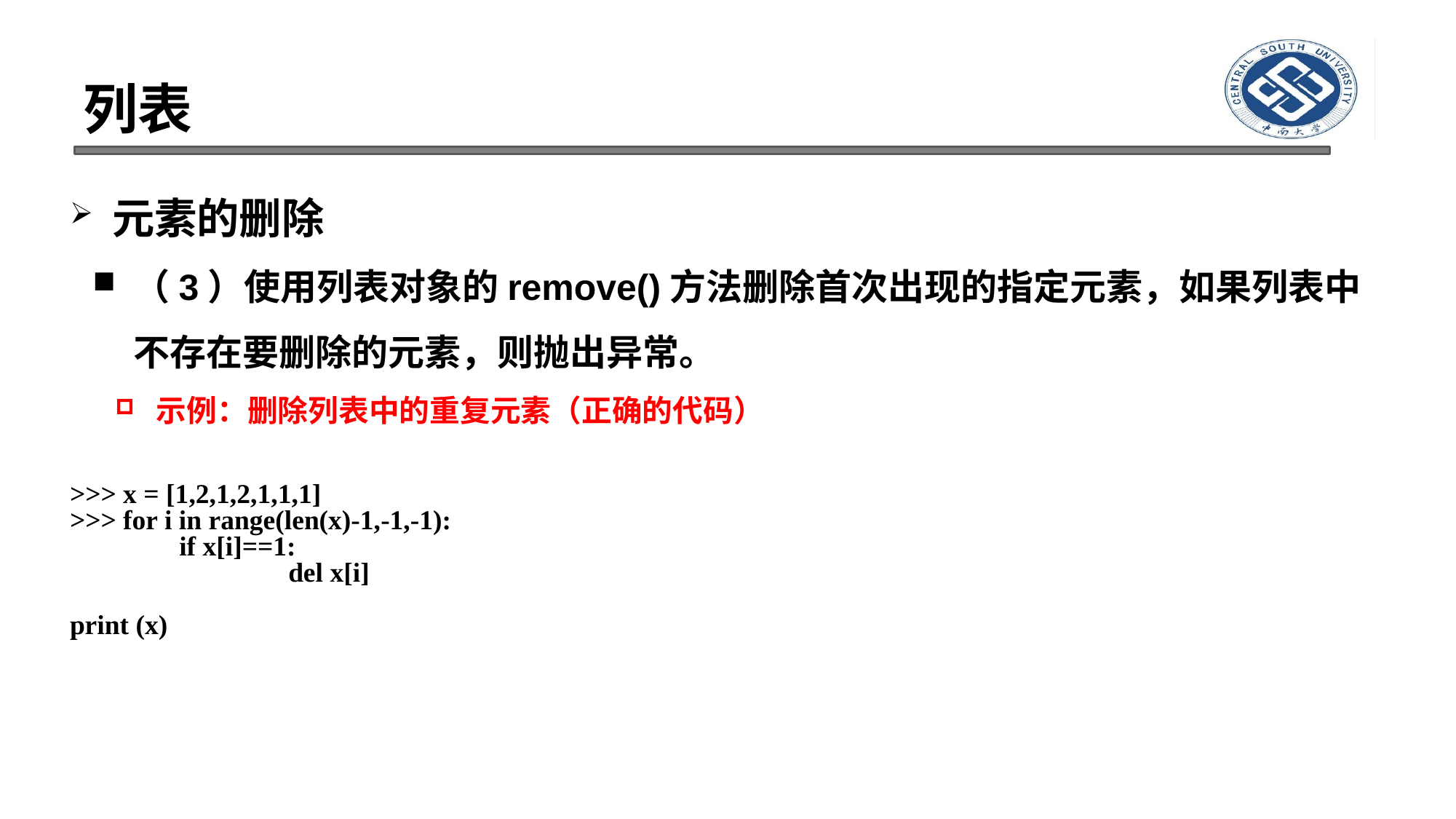

# 列表
元素的删除
（3）使用列表对象的remove()方法删除首次出现的指定元素，如果列表中不存在要删除的元素，则抛出异常。
示例：删除列表中的重复元素（正确的代码）

>>> x = [1,2,1,2,1,1,1]
>>> for i in range(len(x)-1,-1,-1):
	        	if x[i]==1:
			del x[i]

print (x)